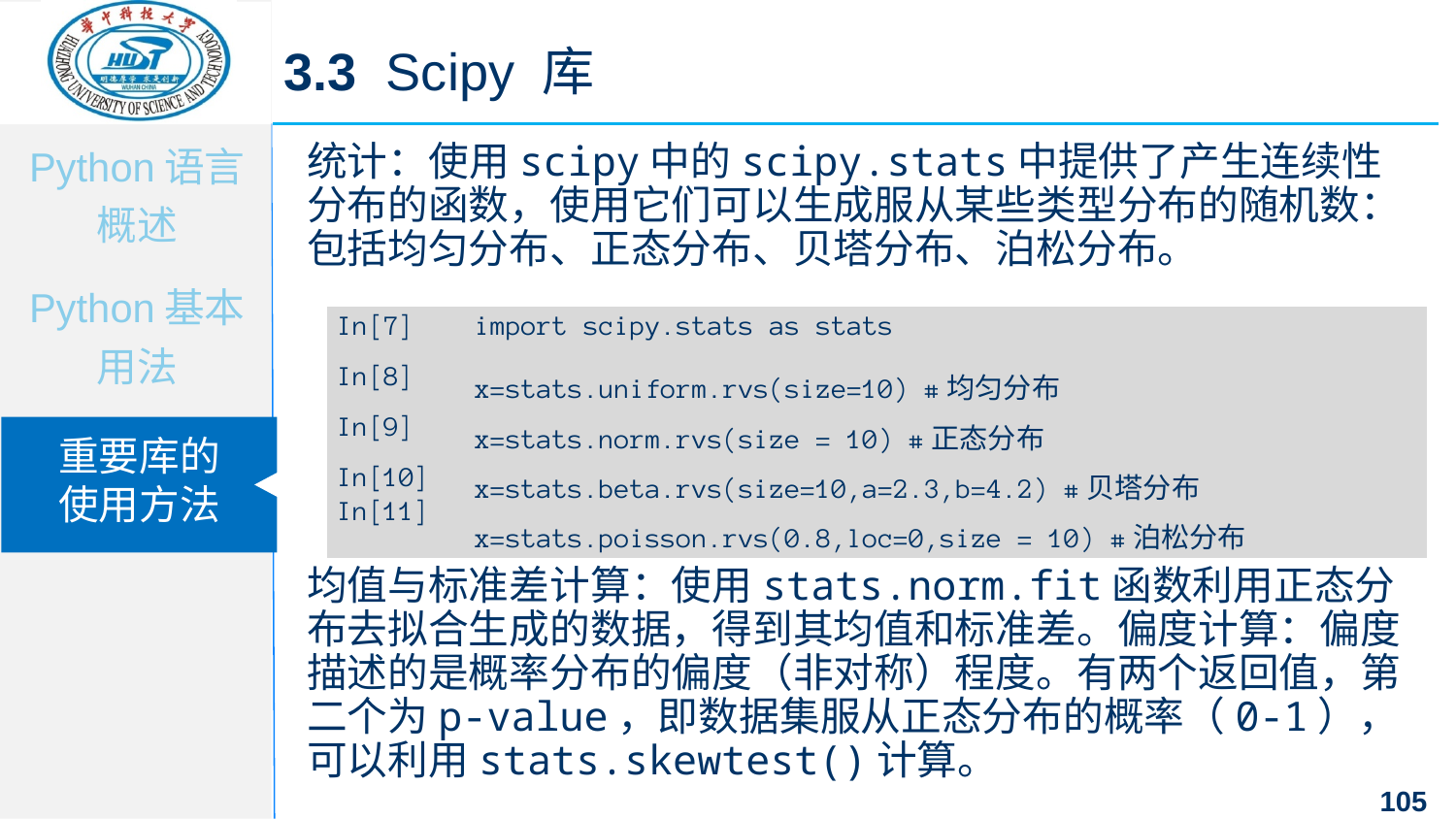

3.3  Scipy 库
统计：使用scipy中的scipy.stats中提供了产生连续性分布的函数，使用它们可以生成服从某些类型分布的随机数：包括均匀分布、正态分布、贝塔分布、泊松分布。

均值与标准差计算：使用stats.norm.fit函数利用正态分布去拟合生成的数据，得到其均值和标准差。偏度计算：偏度描述的是概率分布的偏度（非对称）程度。有两个返回值，第二个为p-value，即数据集服从正态分布的概率（0-1），可以利用stats.skewtest()计算。
| In[7] | import scipy.stats as stats |
| --- | --- |
| In[8] | x=stats.uniform.rvs(size=10) #均匀分布 |
| In[9] | x=stats.norm.rvs(size = 10) #正态分布 |
| In[10] In[11] | x=stats.beta.rvs(size=10,a=2.3,b=4.2) #贝塔分布 x=stats.poisson.rvs(0.8,loc=0,size = 10) #泊松分布 |